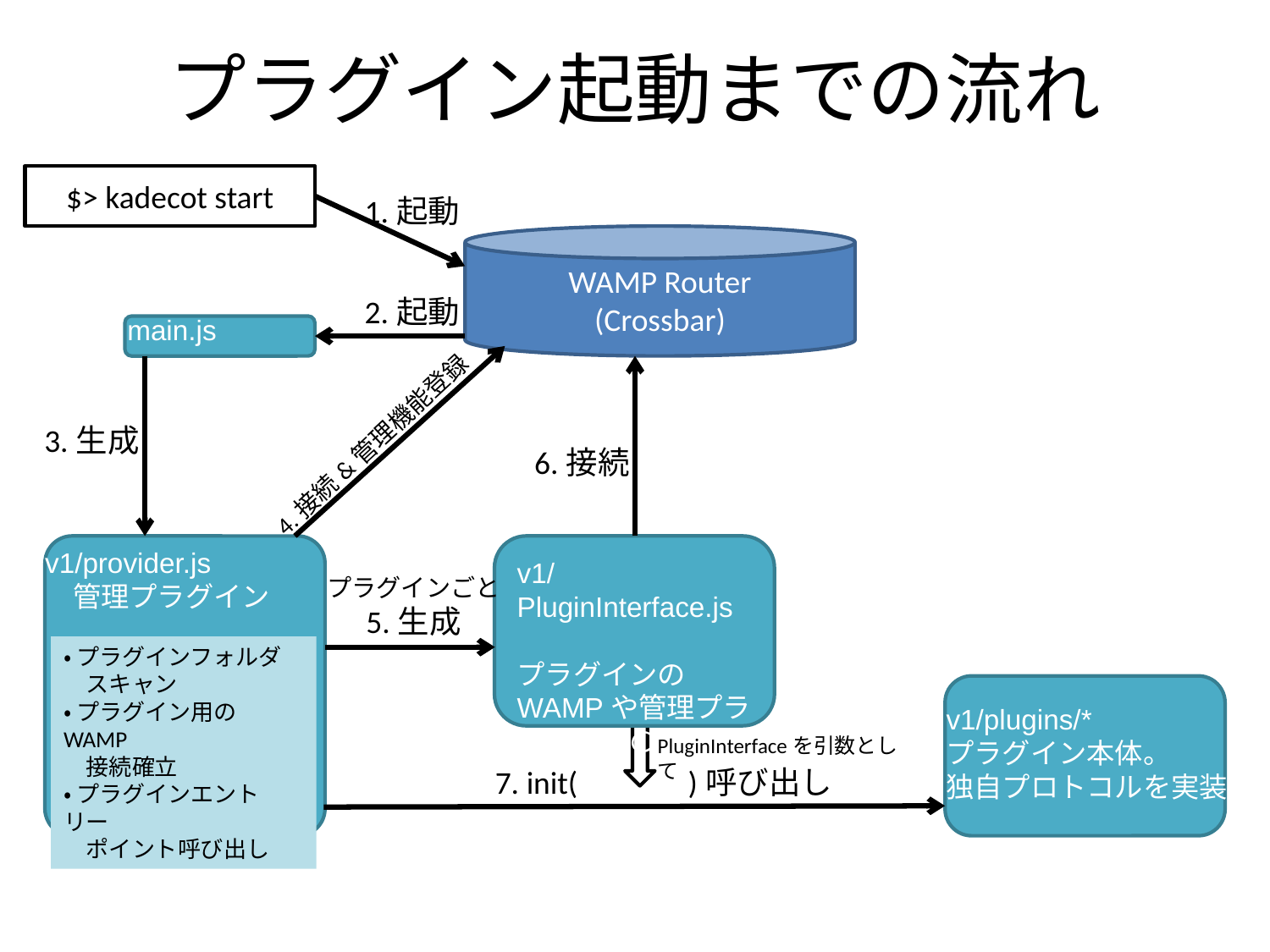

# プラグイン起動までの流れ
$> kadecot start
1.起動
WAMP Router
(Crossbar)
2.起動
main.js

3.生成
4.接続&管理機能登録
6.接続

v1/provider.js
　管理プラグイン
v1/PluginInterface.js

プラグインのWAMPや管理プラグインとの通信を仲立ち
プラグインごと
5.生成
・ プラグインフォルダ
　スキャン
・ プラグイン用のWAMP
　接続確立
・ プラグインエントリー
　ポイント呼び出し

v1/plugins/*
プラグイン本体。
独自プロトコルを実装

PluginInterfaceを引数として
7. init(　　　)呼び出し